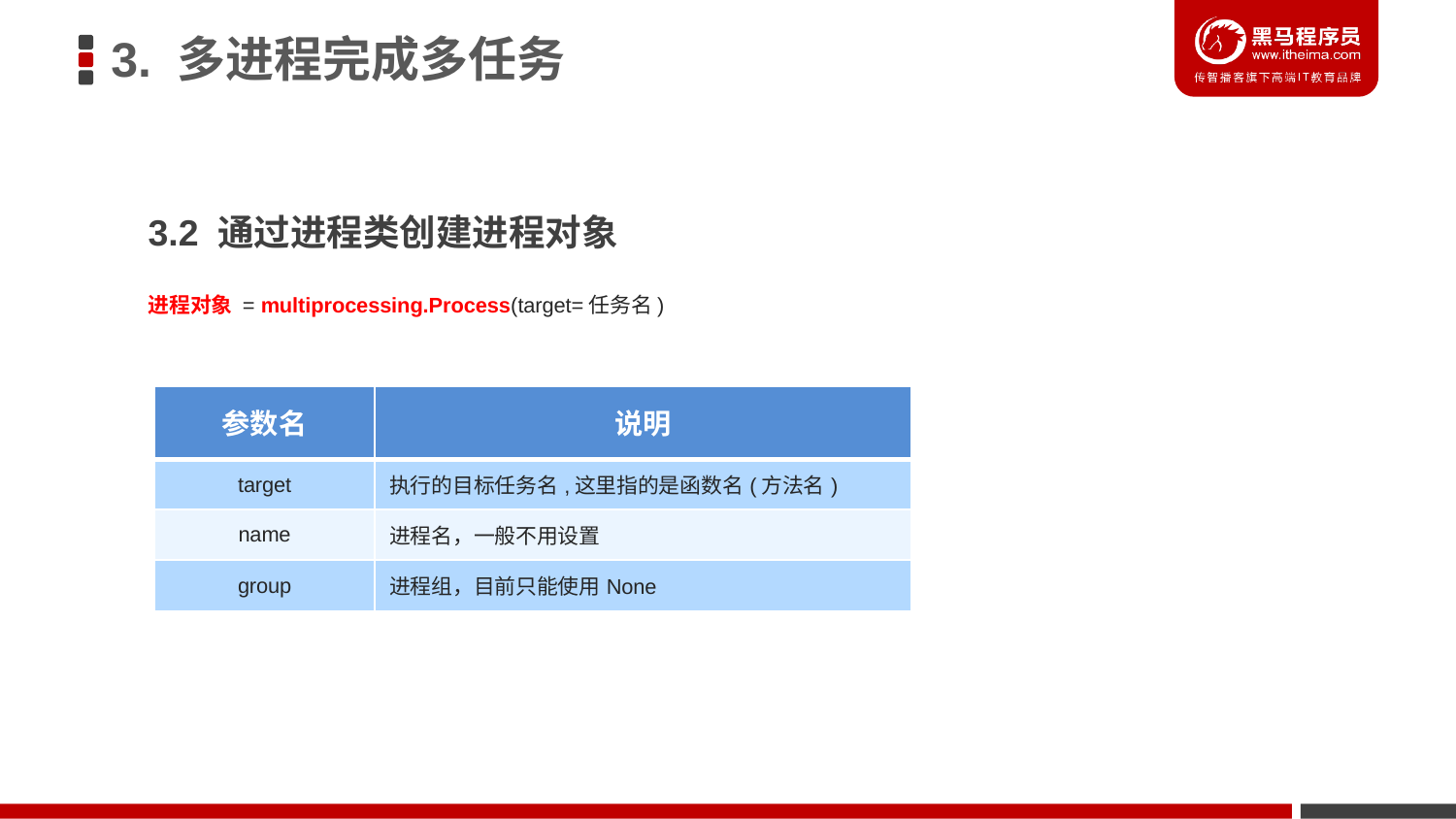

3. 多进程完成多任务
3.2 通过进程类创建进程对象
进程对象 = multiprocessing.Process(target=任务名)
| 参数名 | 说明 |
| --- | --- |
| target | 执行的目标任务名,这里指的是函数名(方法名) |
| name | 进程名，一般不用设置 |
| group | 进程组，目前只能使用None |